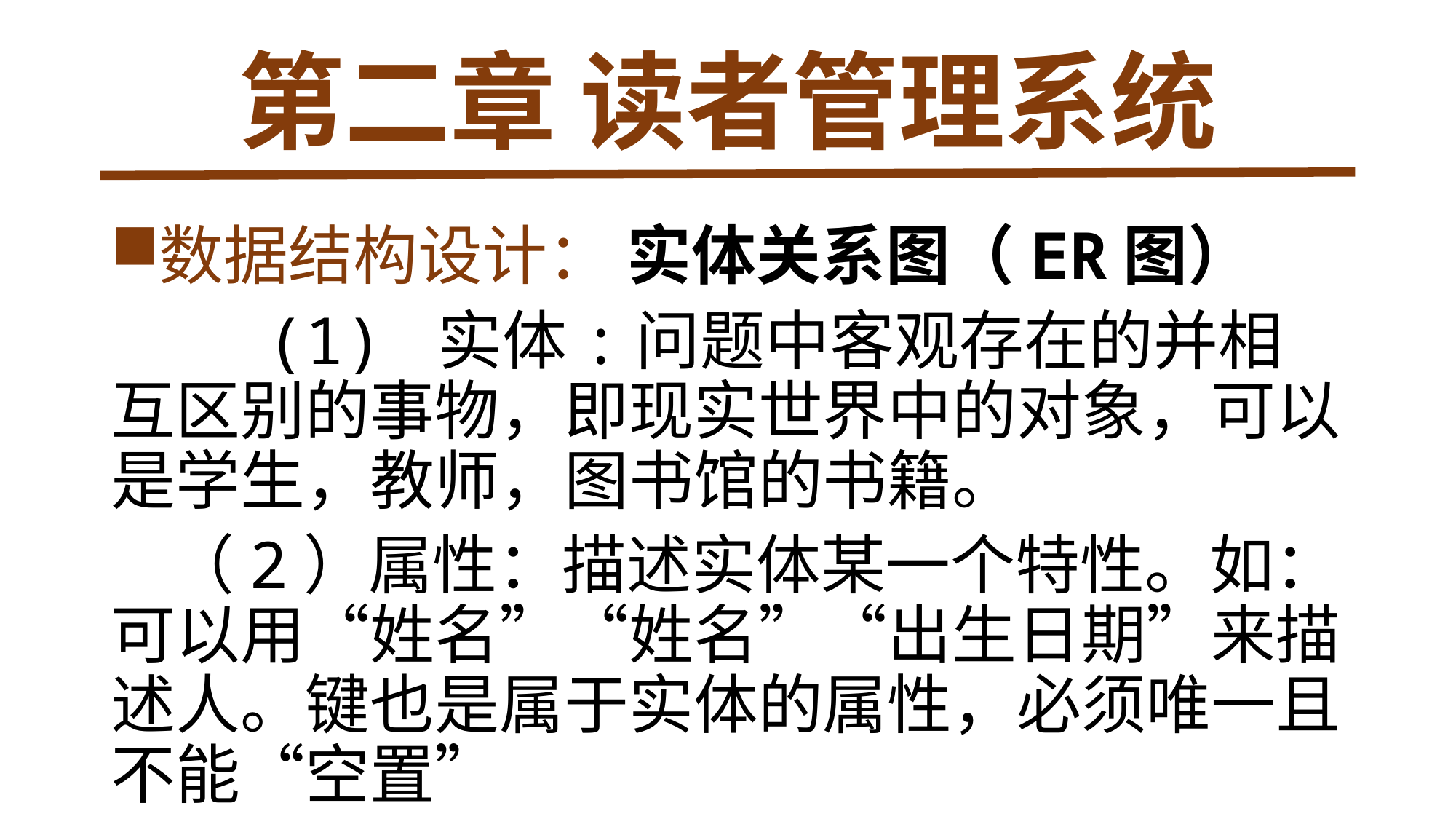

# 第二章 读者管理系统
数据结构设计： 实体关系图（ER图）
    (1) 实体:问题中客观存在的并相互区别的事物，即现实世界中的对象，可以是学生，教师，图书馆的书籍。
   （2）属性：描述实体某一个特性。如：可以用“姓名”“姓名”“出生日期”来描述人。键也是属于实体的属性，必须唯一且不能“空置”